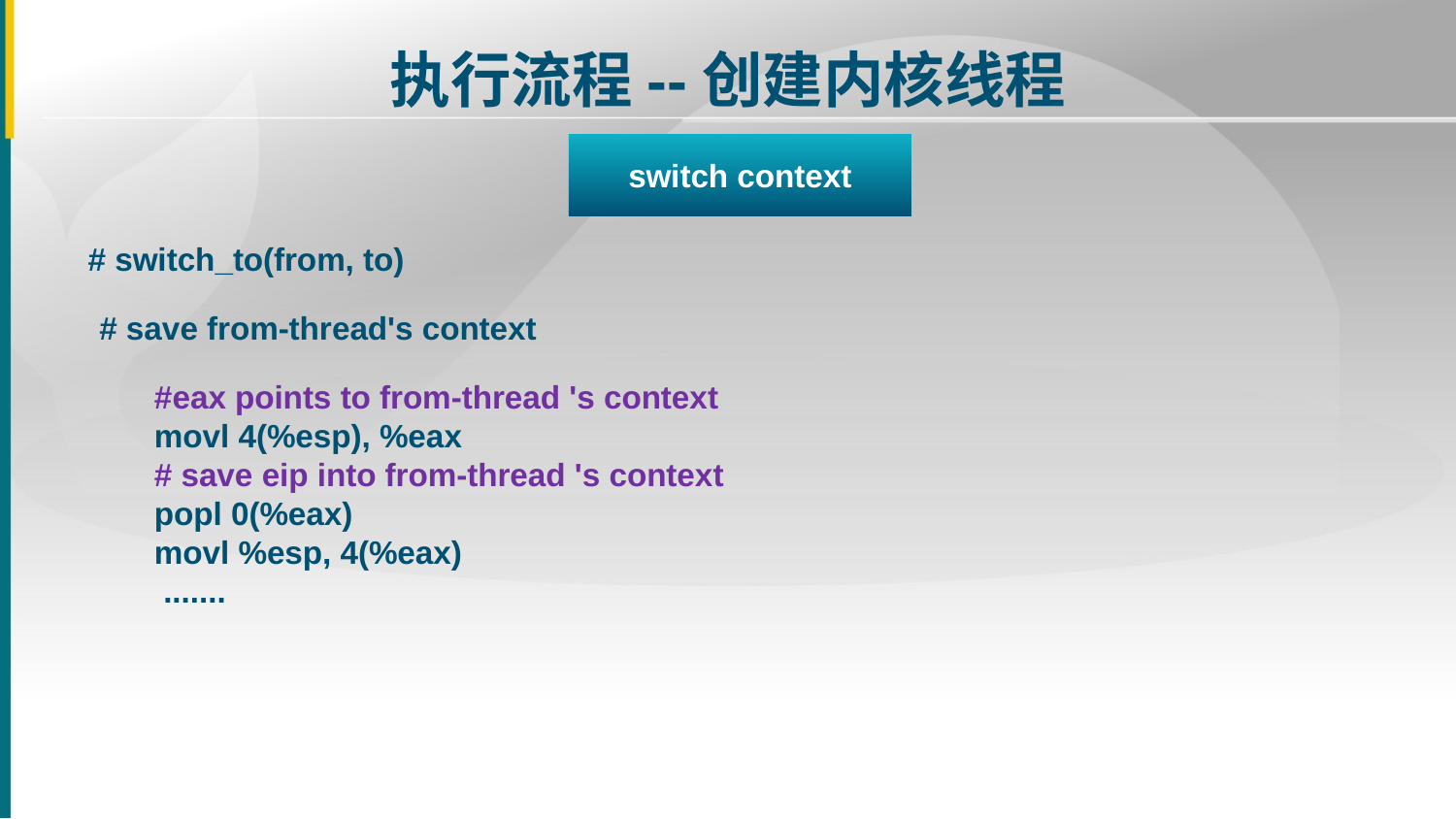

执行流程--创建内核线程
switch context
# switch_to(from, to)
# save from-thread's context
#eax points to from-thread 's context
movl 4(%esp), %eax
# save eip into from-thread 's context
popl 0(%eax)
movl %esp, 4(%eax)
 .......